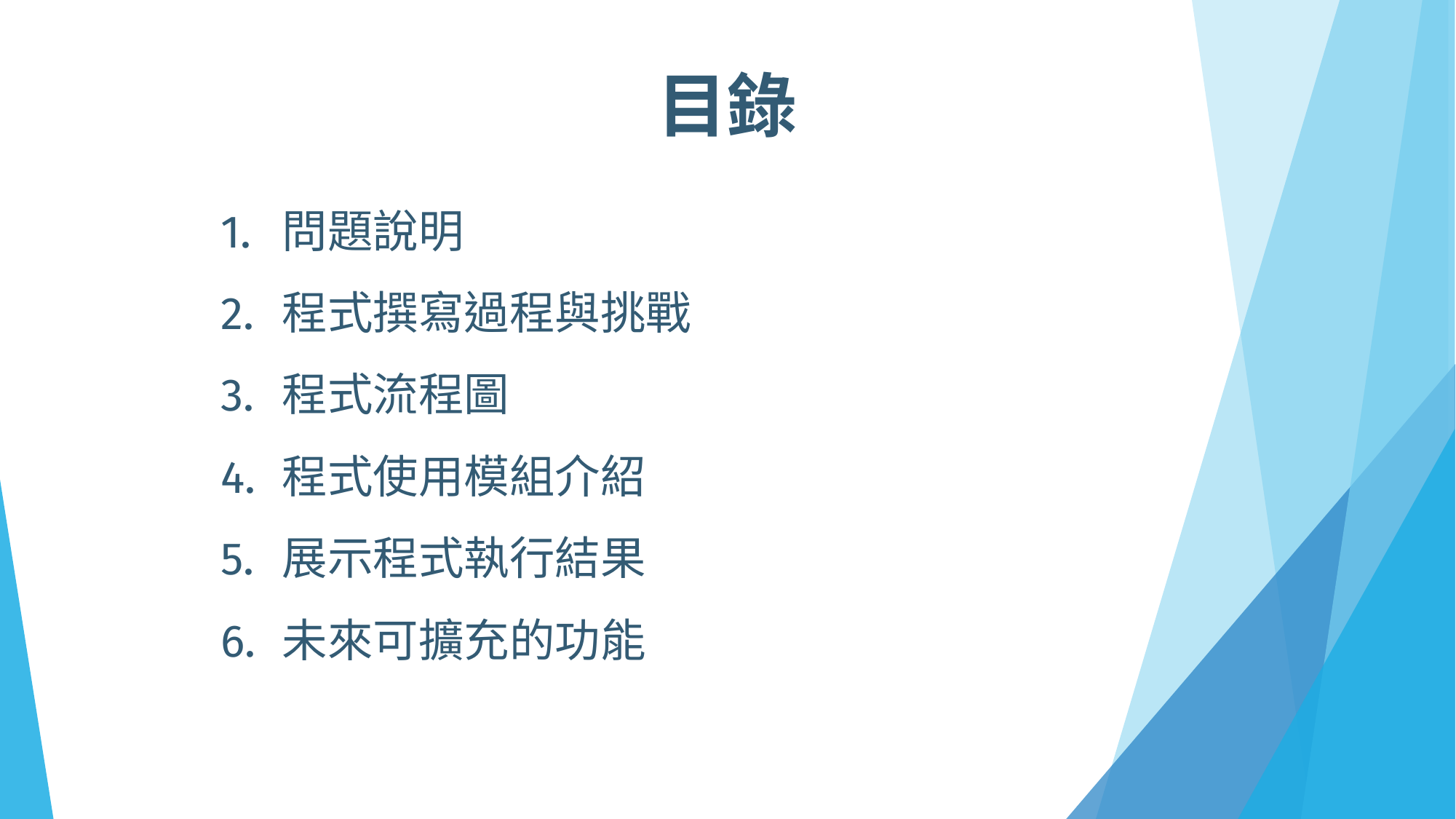

目錄
問題說明
程式撰寫過程與挑戰
程式流程圖
程式使用模組介紹
展示程式執行結果
未來可擴充的功能